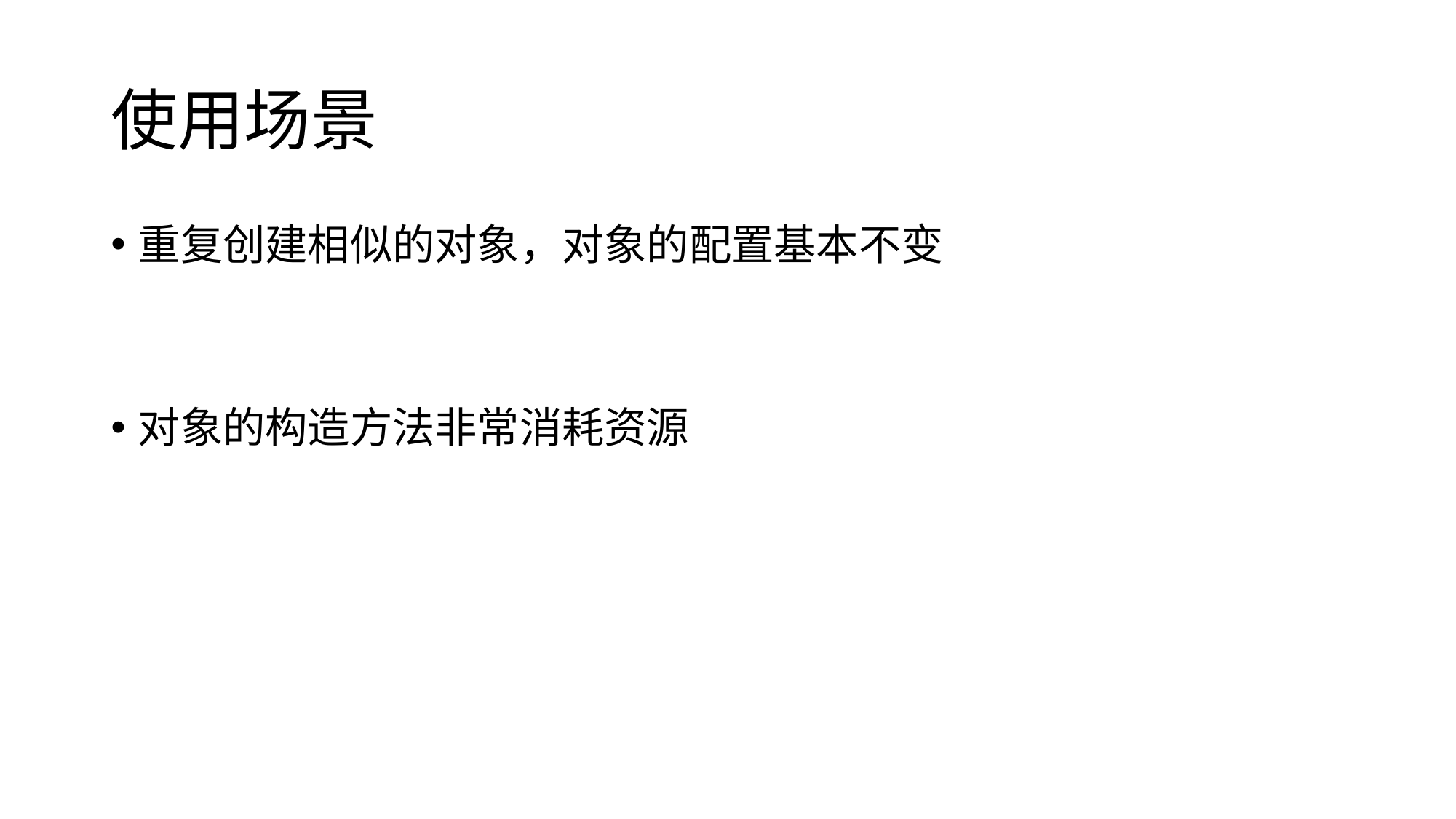

# 使用场景
重复创建相似的对象，对象的配置基本不变

对象的构造方法非常消耗资源